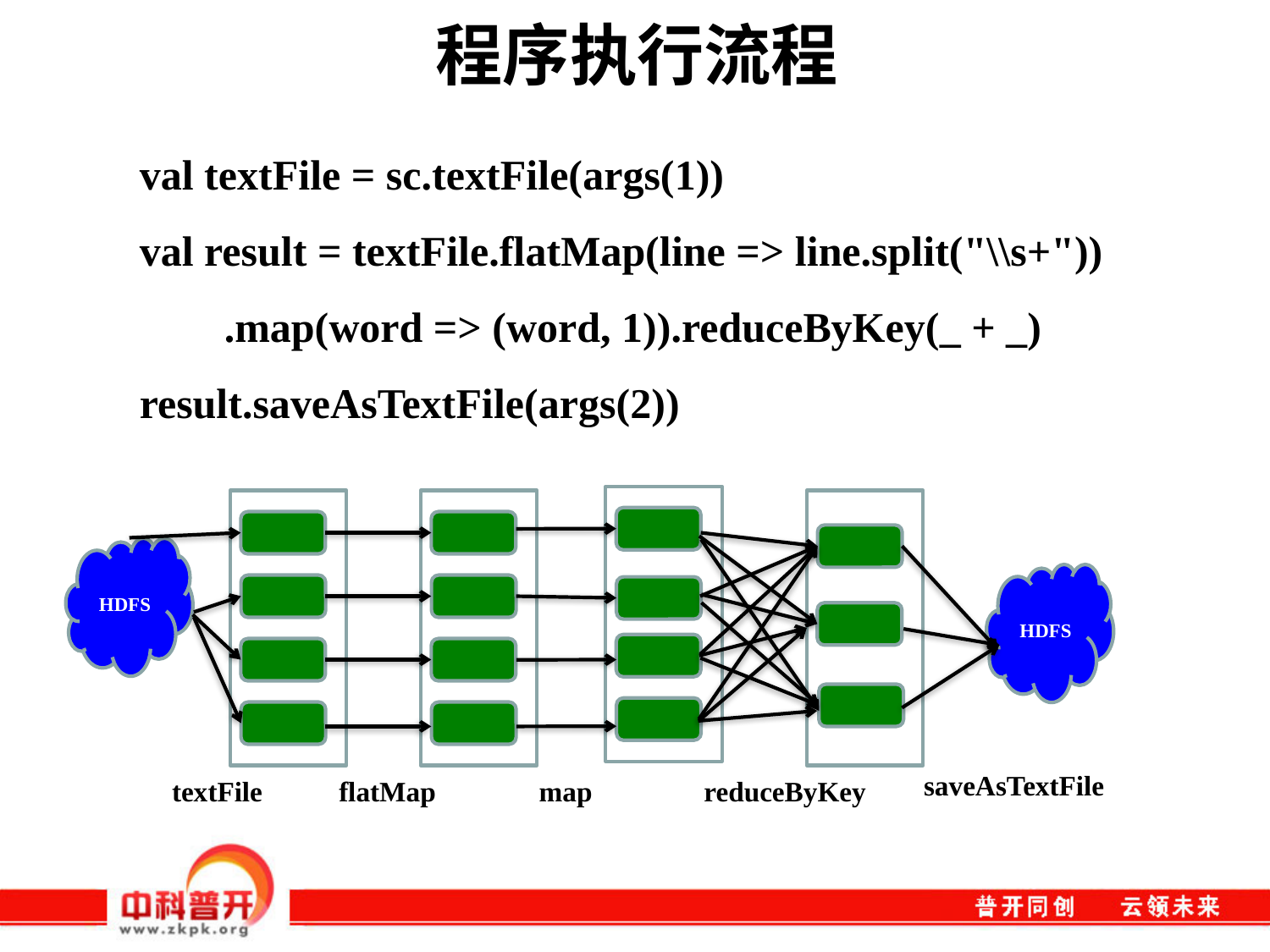

# 程序执行流程
val textFile = sc.textFile(args(1))
val result = textFile.flatMap(line => line.split("\\s+"))
        .map(word => (word, 1)).reduceByKey(_ + _)
result.saveAsTextFile(args(2))

HDFS
HDFS

saveAsTextFile
textFile
flatMap
map
reduceByKey